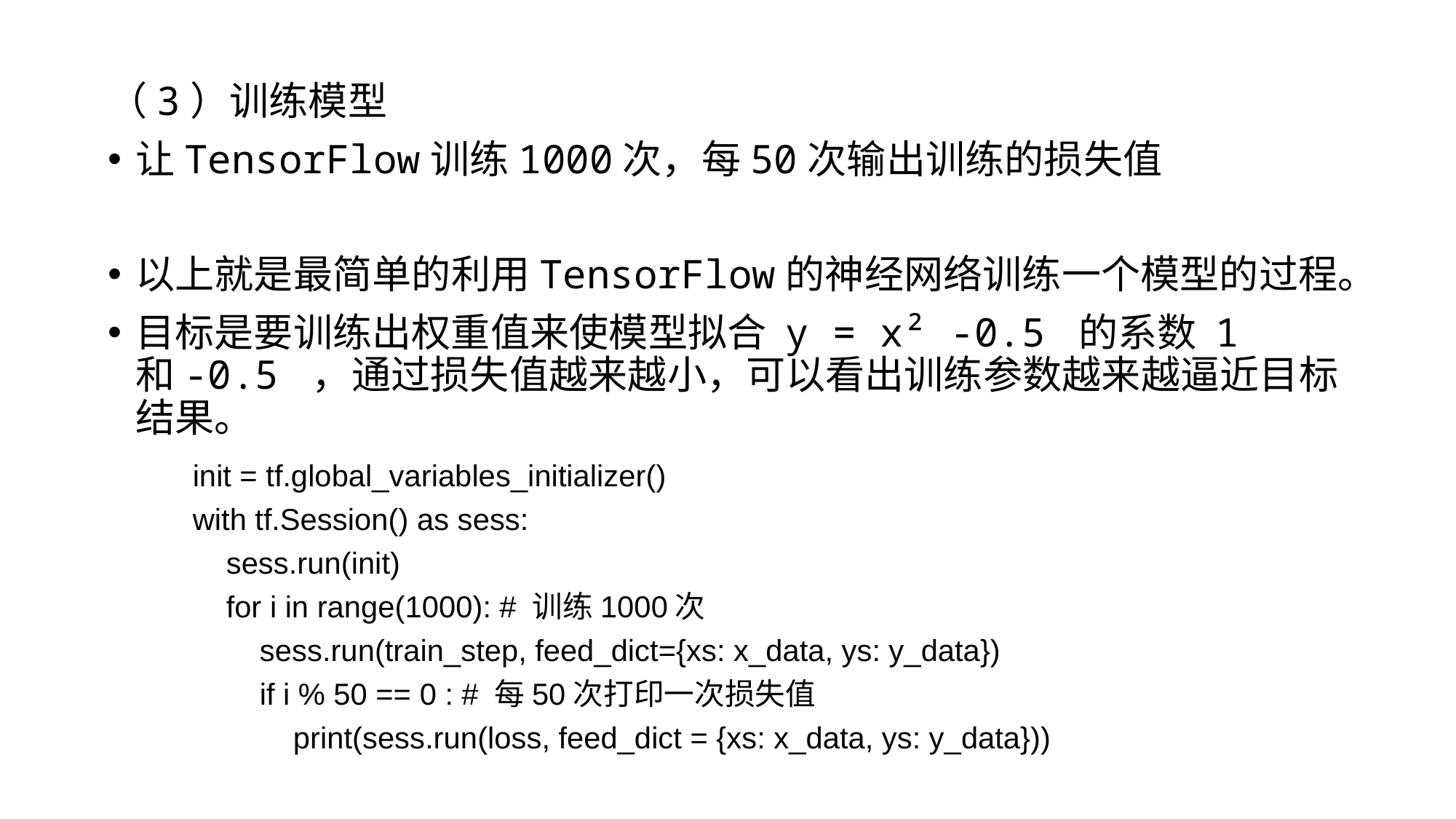

（3）训练模型
让TensorFlow训练1000次，每50次输出训练的损失值

以上就是最简单的利用TensorFlow的神经网络训练一个模型的过程。
目标是要训练出权重值来使模型拟合 y = x² -0.5 的系数 1 和-0.5 ，通过损失值越来越小，可以看出训练参数越来越逼近目标结果。
init = tf.global_variables_initializer()
with tf.Session() as sess:
    sess.run(init)
    for i in range(1000): # 训练1000次
        sess.run(train_step, feed_dict={xs: x_data, ys: y_data})
        if i % 50 == 0 : # 每50次打印一次损失值
            print(sess.run(loss, feed_dict = {xs: x_data, ys: y_data}))